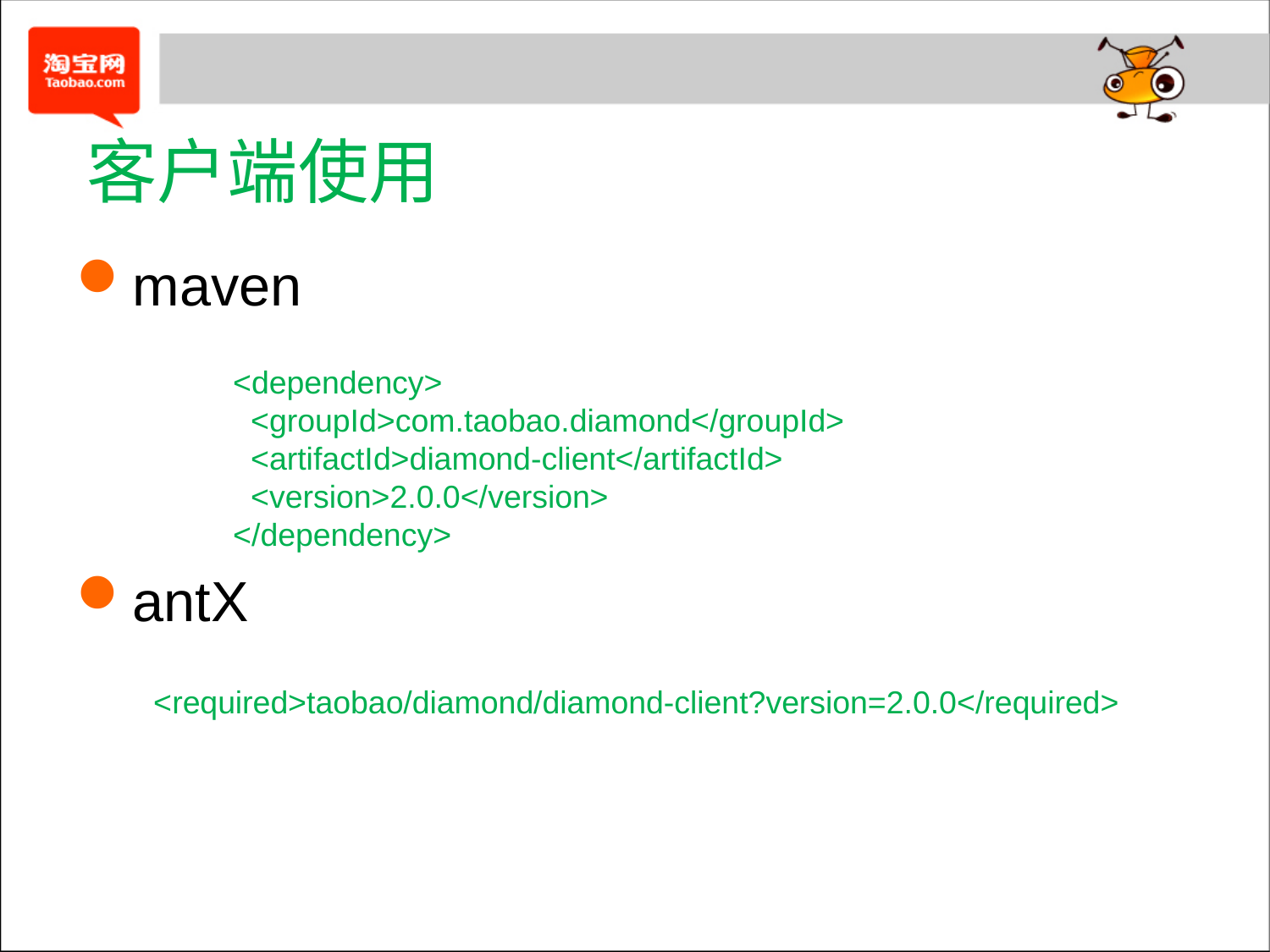

# 客户端使用
maven

antX
<dependency>
  <groupId>com.taobao.diamond</groupId>
  <artifactId>diamond-client</artifactId>
  <version>2.0.0</version>
</dependency>
<required>taobao/diamond/diamond-client?version=2.0.0</required>